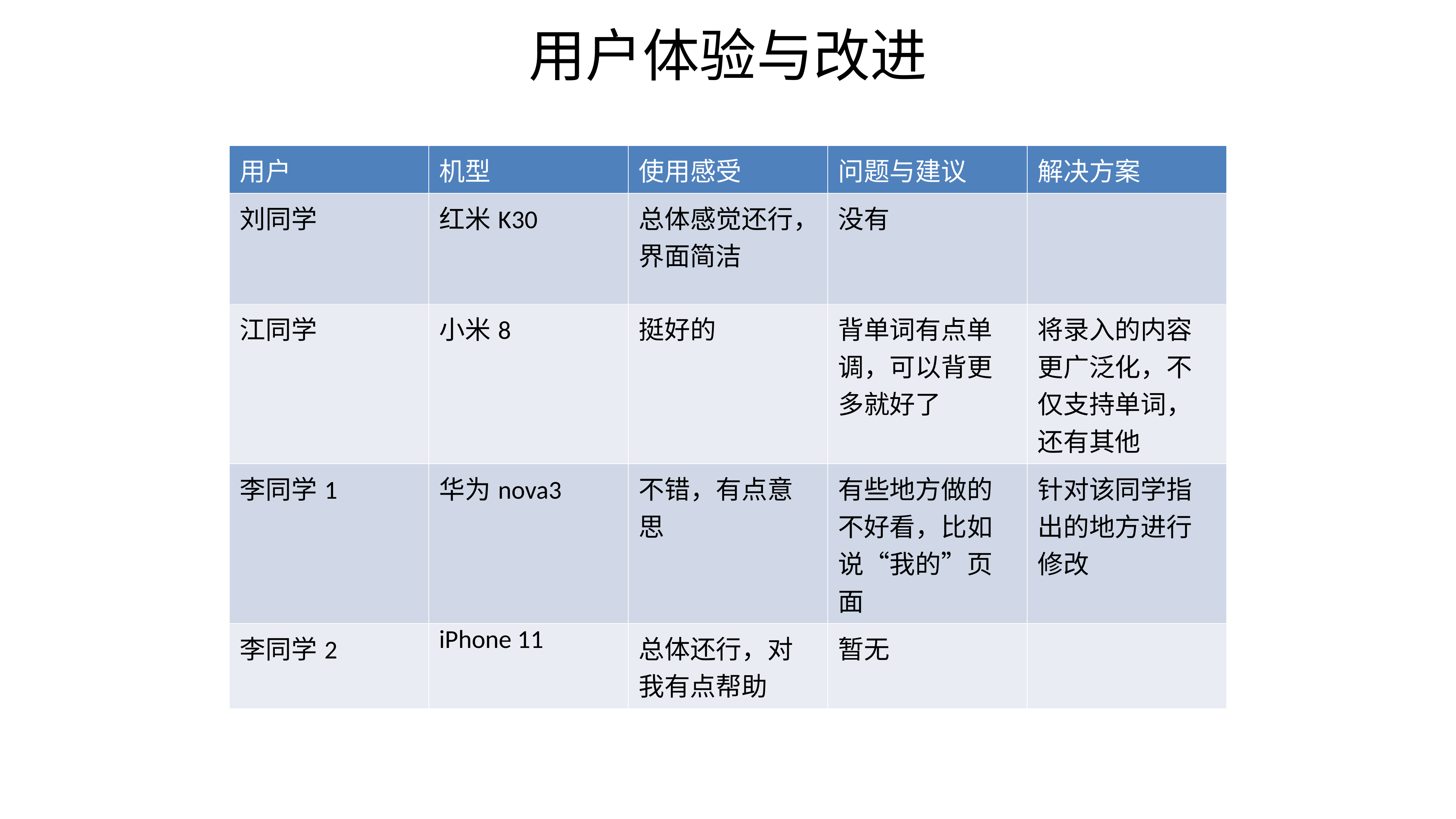

# 用户体验与改进
| 用户 | 机型 | 使用感受 | 问题与建议 | 解决方案 |
| --- | --- | --- | --- | --- |
| 刘同学 | 红米K30 | 总体感觉还行，界面简洁 | 没有 |  |
| 江同学 | 小米8 | 挺好的 | 背单词有点单调，可以背更多就好了 | 将录入的内容更广泛化，不仅支持单词，还有其他 |
| 李同学1 | 华为nova3 | 不错，有点意思 | 有些地方做的不好看，比如说“我的”页面 | 针对该同学指出的地方进行修改 |
| 李同学2 | iPhone 11 | 总体还行，对我有点帮助 | 暂无 |  |